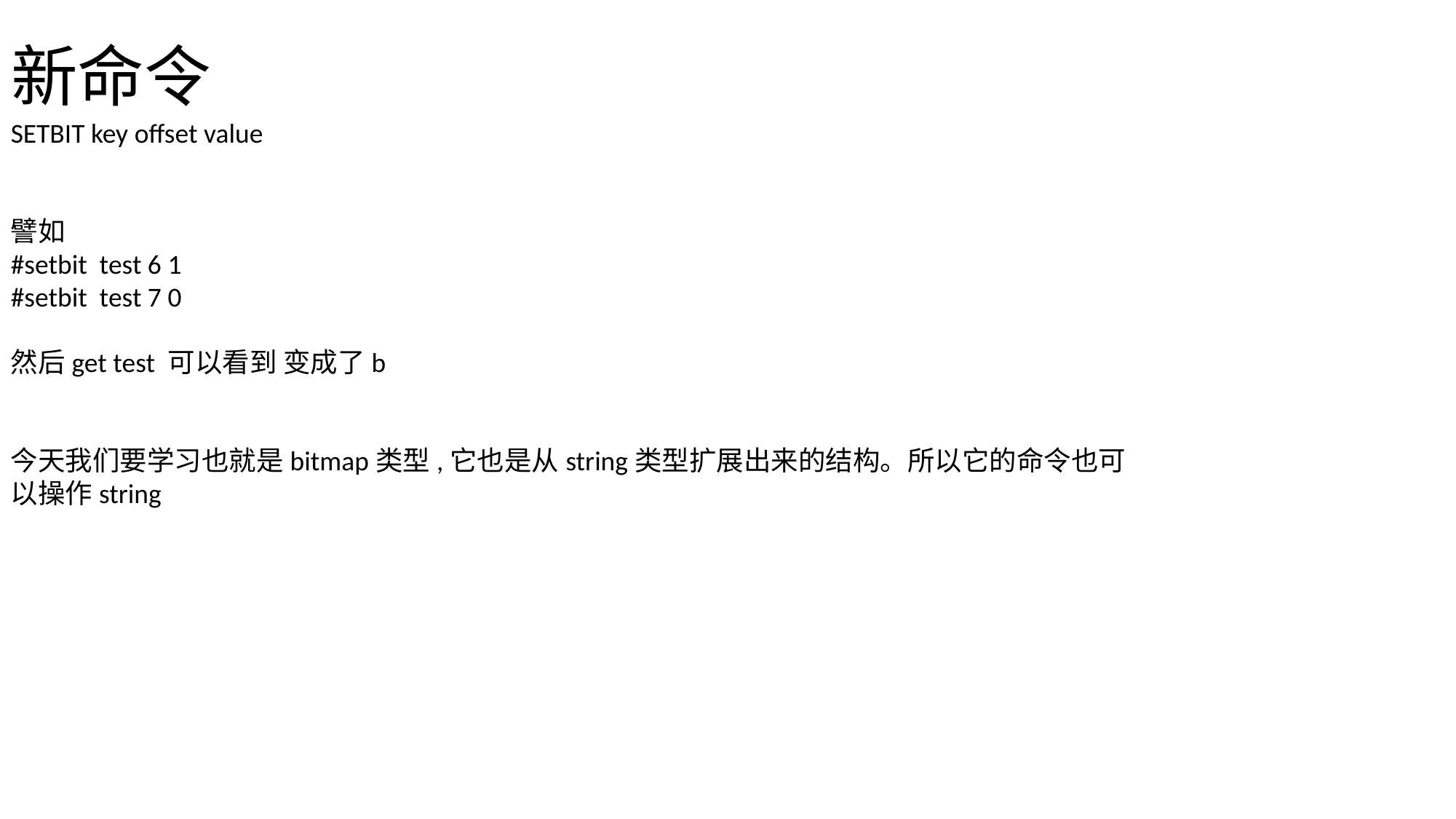

# 新命令
SETBIT key offset value

譬如
#setbit  test 6 1
#setbit  test 7 0

然后get test 可以看到 变成了b

今天我们要学习也就是bitmap类型,它也是从string类型扩展出来的结构。所以它的命令也可以操作string